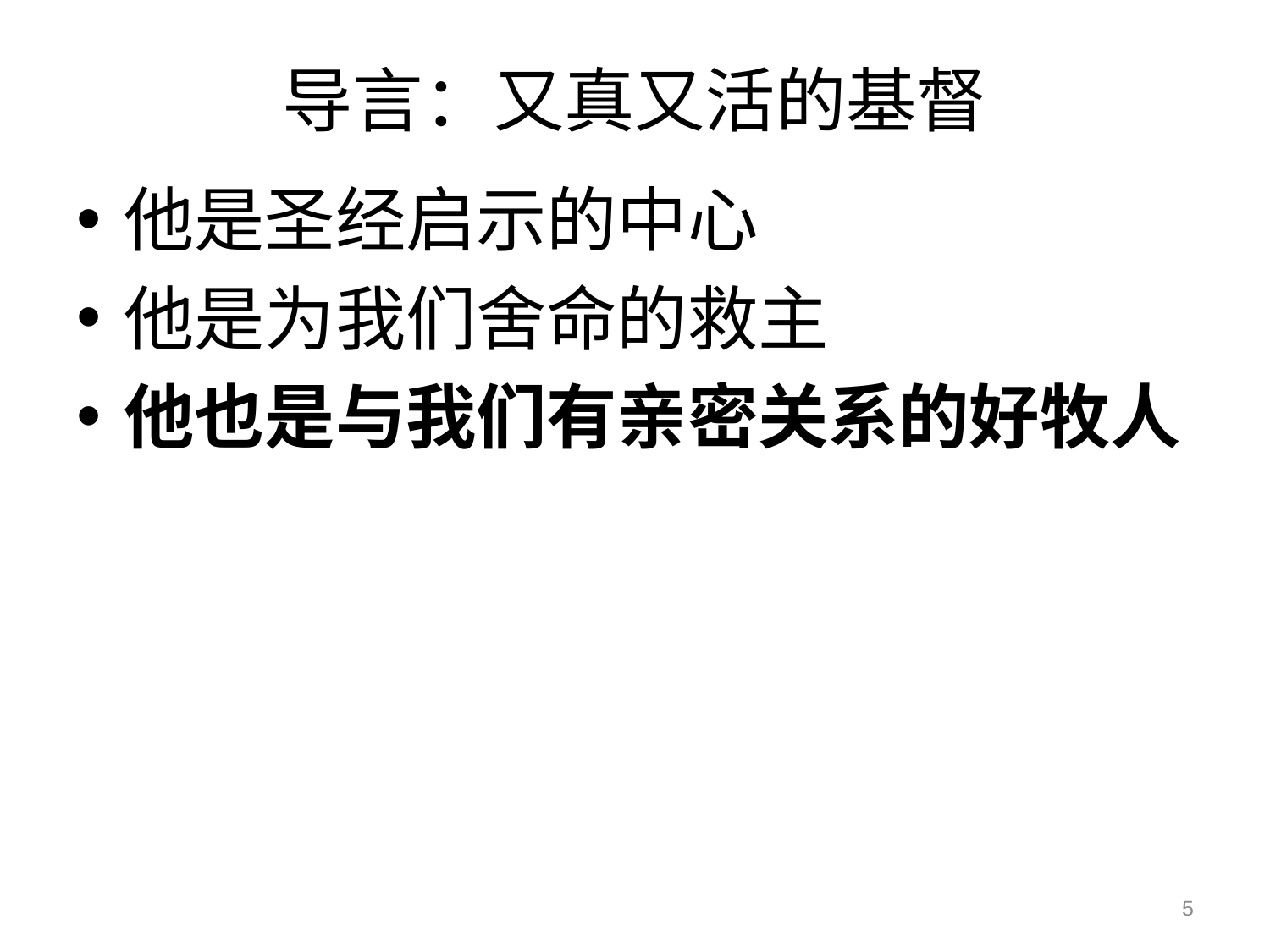

# 导言：又真又活的基督
他是圣经启示的中心
他是为我们舍命的救主
他也是与我们有亲密关系的好牧人
5